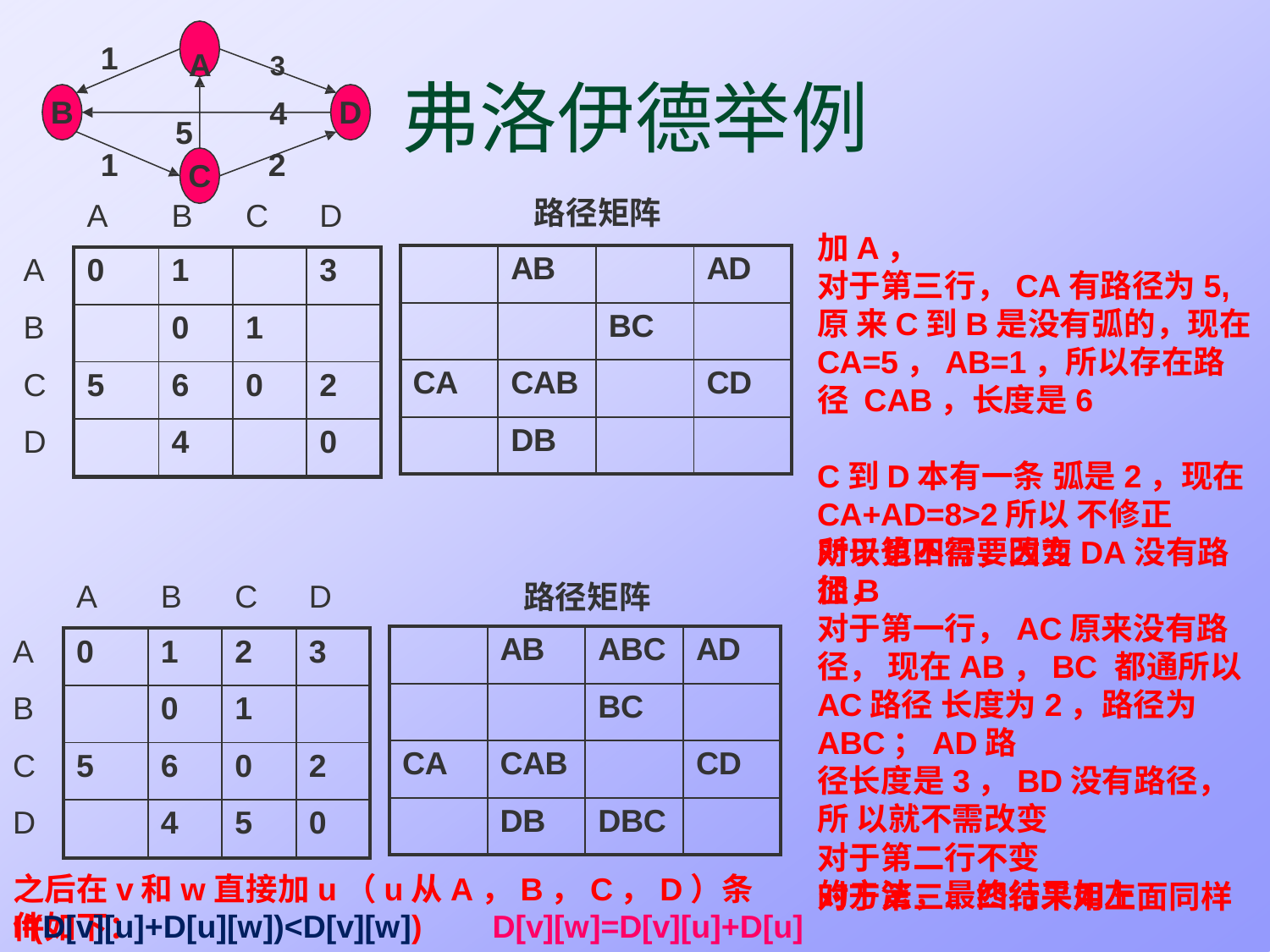

A	3
4

1

# 弗洛伊德举例

B
D
5
C

1
2

路径矩阵
加A，
对于第三行，CA有路径为5,原 来C到B是没有弧的，现在 CA=5，AB=1，所以存在路径 CAB，长度是6	C到D本有一条 弧是2，现在CA+AD=8>2所以 不修正
对于第四行，因为DA没有路径，
|  | A | B | C | D |
| --- | --- | --- | --- | --- |
| A | 0 | 1 |  | 3 |
| B |  | 0 | 1 |  |
| C | 5 | 6 | 0 | 2 |
| D |  | 4 |  | 0 |
|  | AB |  | AD |
| --- | --- | --- | --- |
|  |  | BC |  |
| CA | CAB |  | CD |
|  | DB |  |  |
所以也不需要改变 加B
路径矩阵
|  | A | B | C | D |
| --- | --- | --- | --- | --- |
| A | 0 | 1 | 2 | 3 |
| B |  | 0 | 1 |  |
| C | 5 | 6 | 0 | 2 |
| D |  | 4 | 5 | 0 |
对于第一行，AC原来没有路径， 现在AB，BC 都通所以AC路径 长度为2，路径为ABC；AD路
径长度是3，BD没有路径，所 以就不需改变
对于第二行不变
对于第三、四行采用上面同样
|  | AB | ABC | AD |
| --- | --- | --- | --- |
|  |  | BC |  |
| CA | CAB |  | CD |
|  | DB | DBC |  |
之后在v和w直接加u（u从A，B，C，D）条件如下：
的方法，最终结果如左
If(D[v][u]+D[u][w])<D[v][w])	D[v][w]=D[v][u]+D[u][w]